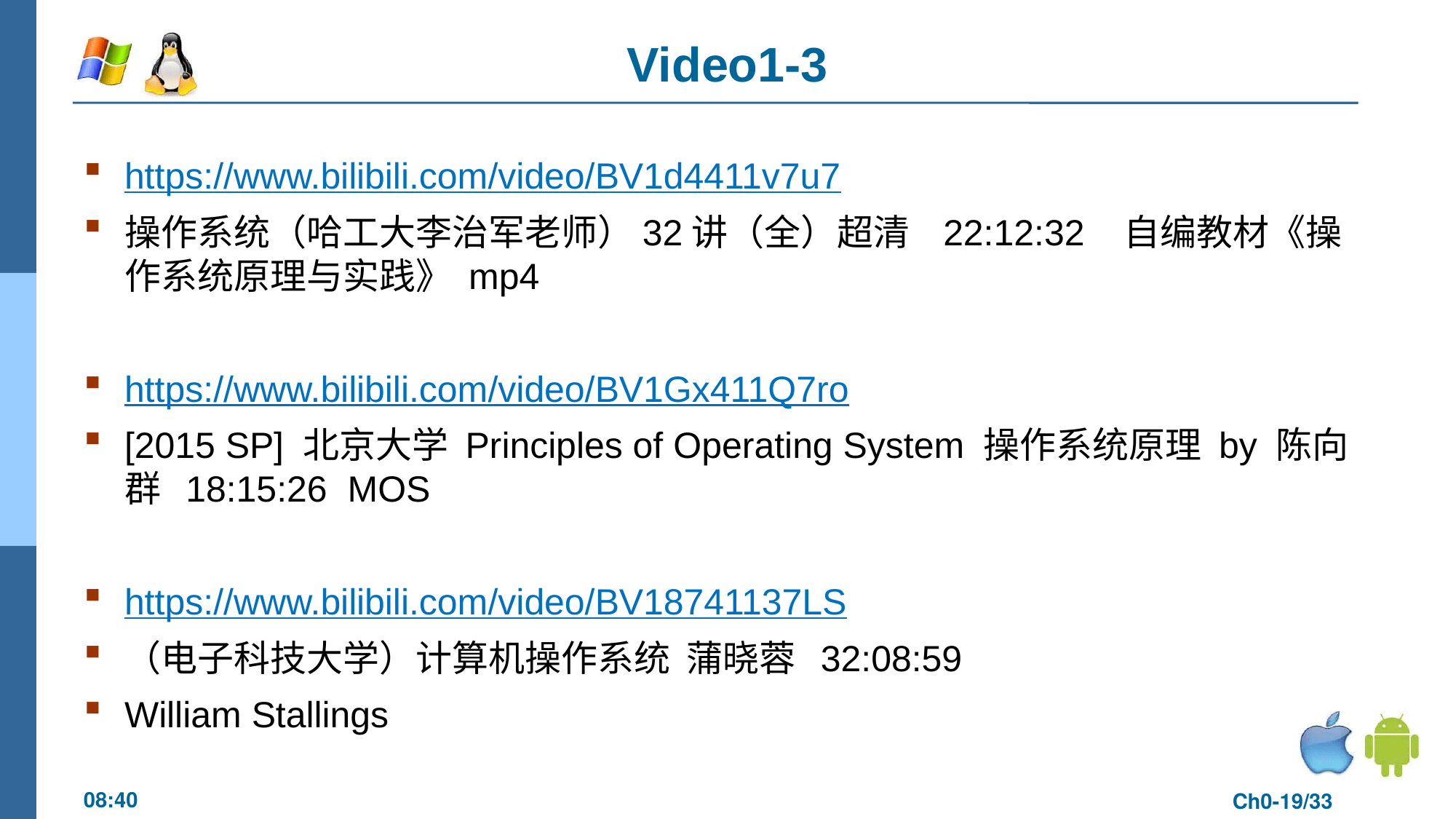

# Video1-3
https://www.bilibili.com/video/BV1d4411v7u7
操作系统（哈工大李治军老师）32讲（全）超清   22:12:32   自编教材《操作系统原理与实践》 mp4

https://www.bilibili.com/video/BV1Gx411Q7ro
[2015 SP] 北京大学 Principles of Operating System 操作系统原理 by 陈向群  18:15:26  MOS

https://www.bilibili.com/video/BV18741137LS
（电子科技大学）计算机操作系统  蒲晓蓉  32:08:59
William Stallings